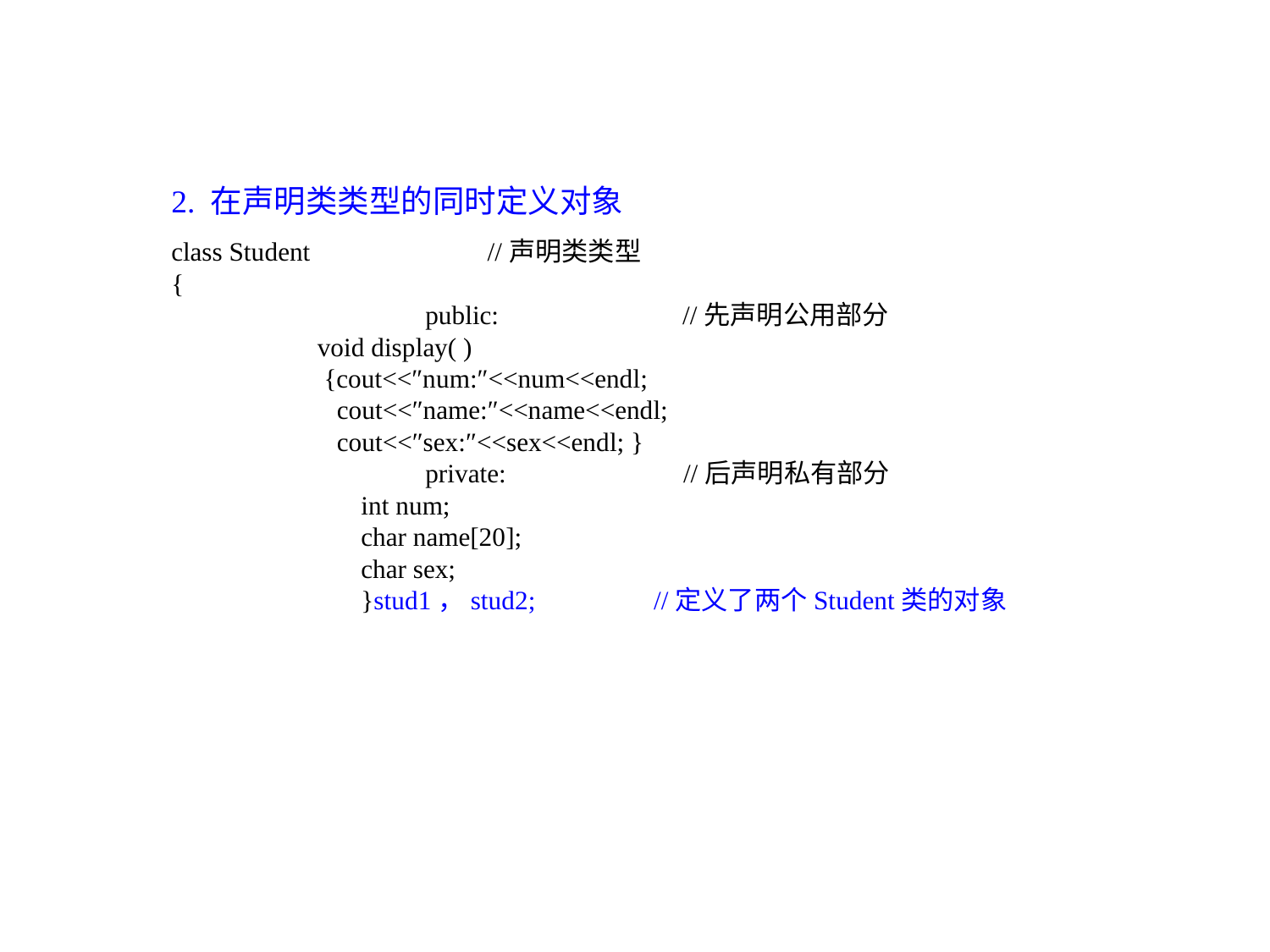

2. 在声明类类型的同时定义对象
class Student                           //声明类类型
{
		public:                            //先声明公用部分
   void display( )
    {cout<<″num:″<<num<<endl;
      cout<<″name:″<<name<<endl;
      cout<<″sex:″<<sex<<endl; }
		private:                           //后声明私有部分
int num;
char name[20];
char sex;
}stud1，stud2;                  //定义了两个Student类的对象